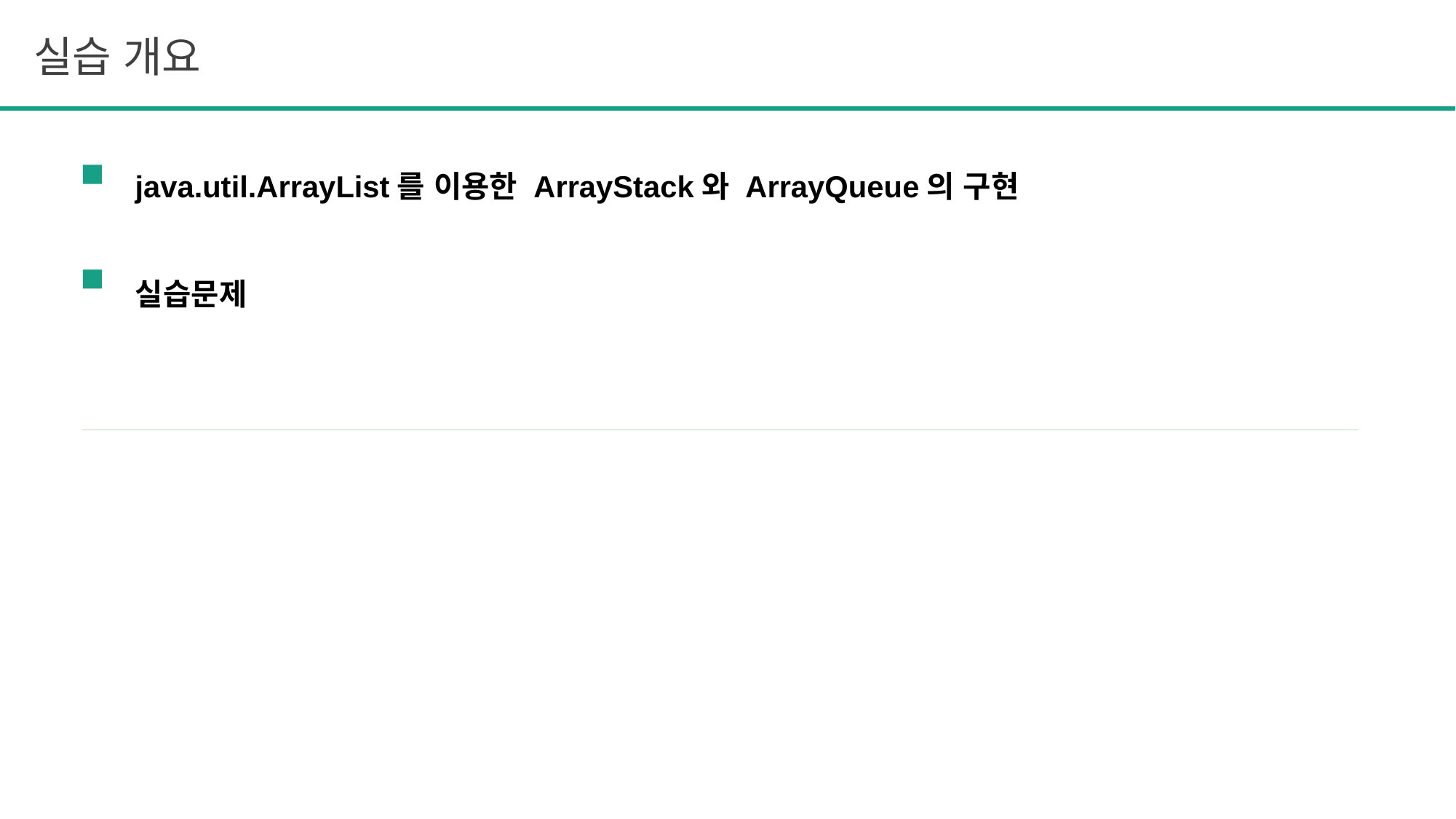

실습 개요
java.util.ArrayList를 이용한 ArrayStack와 ArrayQueue의 구현

실습문제